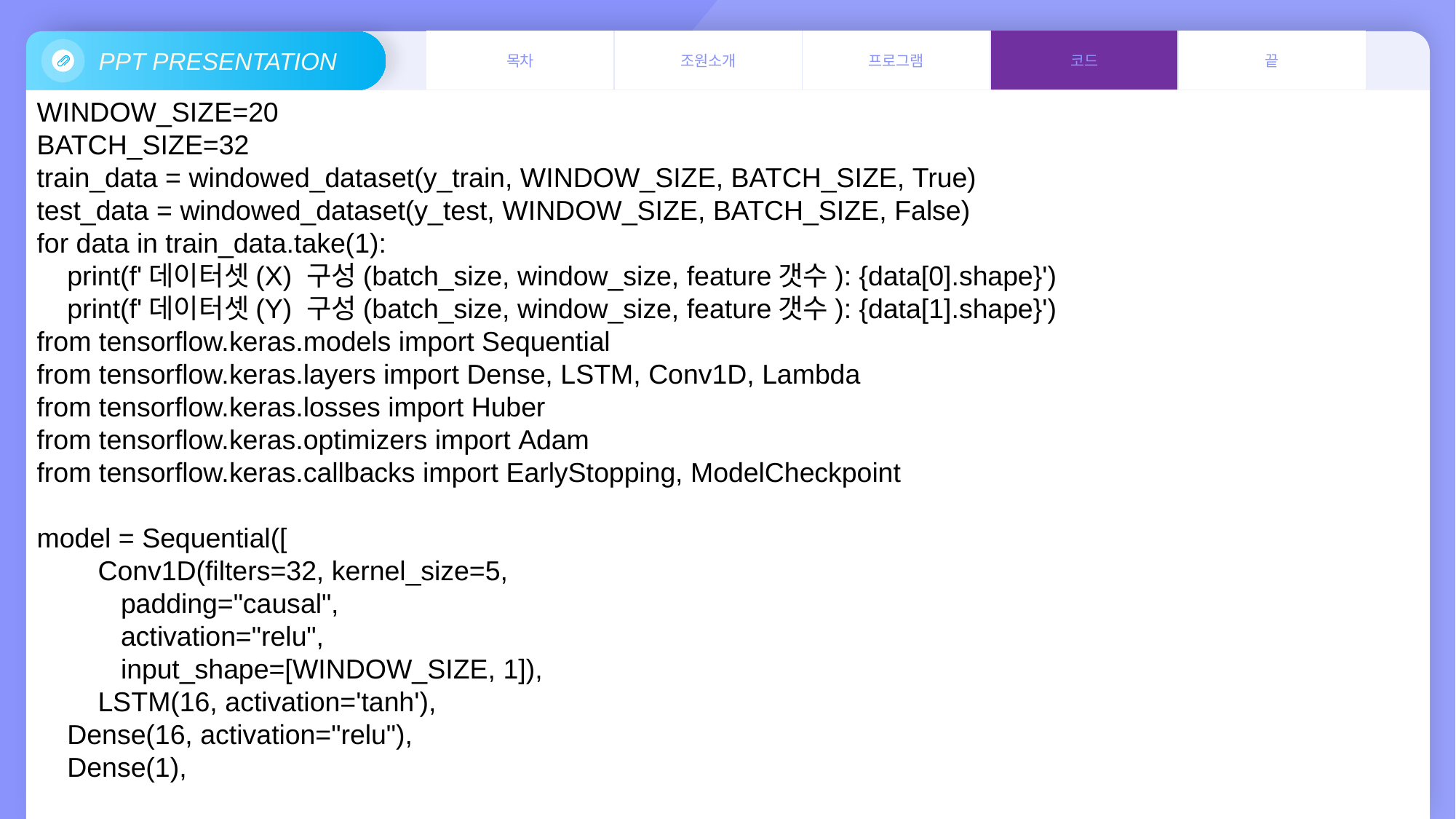

PPT PRESENTATION

| 목차 | 조원소개 | 프로그램 | 코드 | 끝 |
| --- | --- | --- | --- | --- |
WINDOW_SIZE=20
BATCH_SIZE=32
train_data = windowed_dataset(y_train, WINDOW_SIZE, BATCH_SIZE, True)
test_data = windowed_dataset(y_test, WINDOW_SIZE, BATCH_SIZE, False)
for data in train_data.take(1):
    print(f'데이터셋(X) 구성(batch_size, window_size, feature갯수): {data[0].shape}')
    print(f'데이터셋(Y) 구성(batch_size, window_size, feature갯수): {data[1].shape}')
from tensorflow.keras.models import Sequential
from tensorflow.keras.layers import Dense, LSTM, Conv1D, Lambda
from tensorflow.keras.losses import Huber
from tensorflow.keras.optimizers import Adam
from tensorflow.keras.callbacks import EarlyStopping, ModelCheckpoint
model = Sequential([
        Conv1D(filters=32, kernel_size=5,
           padding="causal",
           activation="relu",
           input_shape=[WINDOW_SIZE, 1]),
        LSTM(16, activation='tanh'),
    Dense(16, activation="relu"),
    Dense(1),